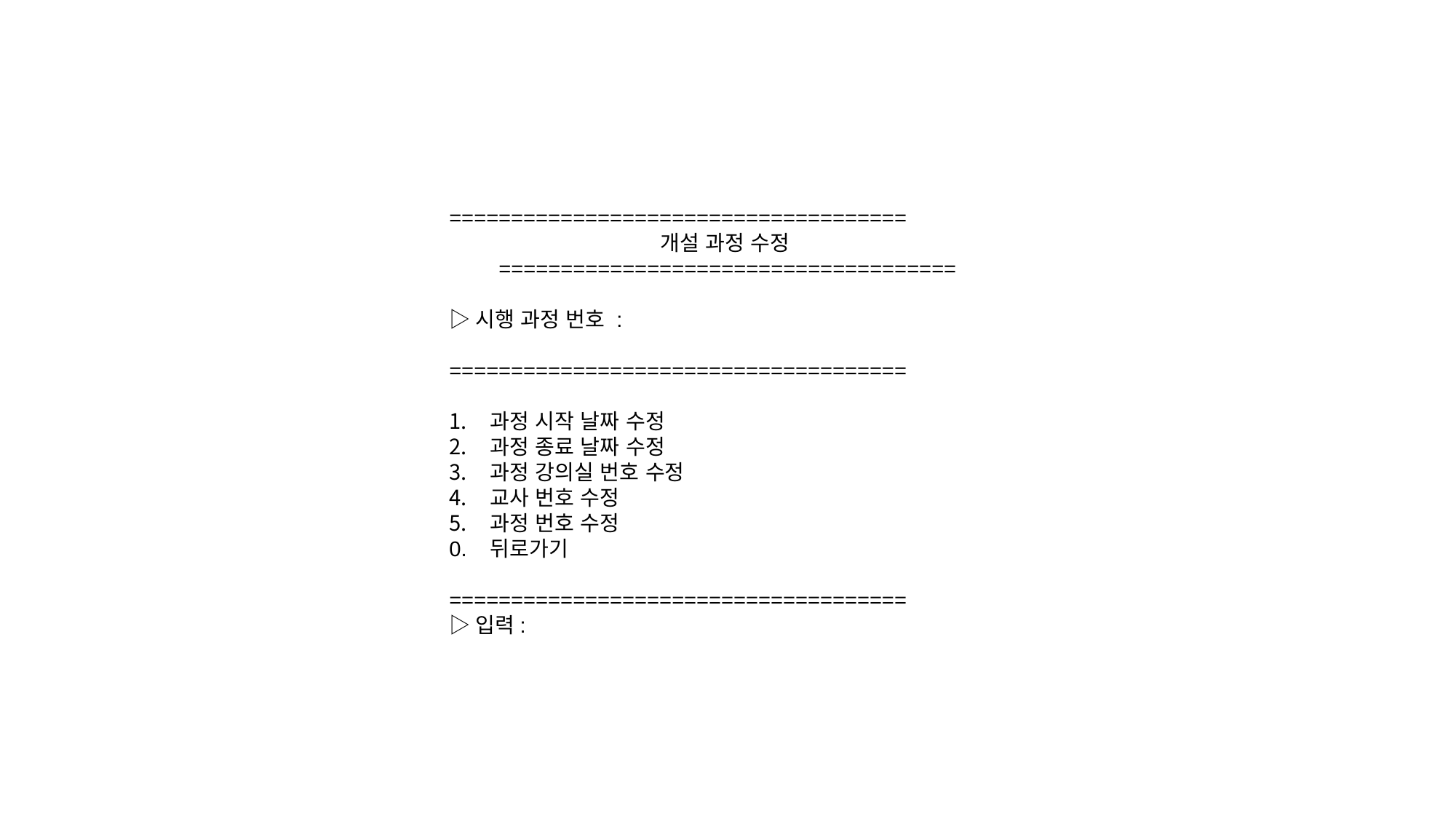

=====================================
개설 과정 수정=====================================

▷시행 과정 번호 :

=====================================

과정 시작 날짜 수정
과정 종료 날짜 수정
과정 강의실 번호 수정
교사 번호 수정
과정 번호 수정
0.   뒤로가기

=====================================
▷입력: